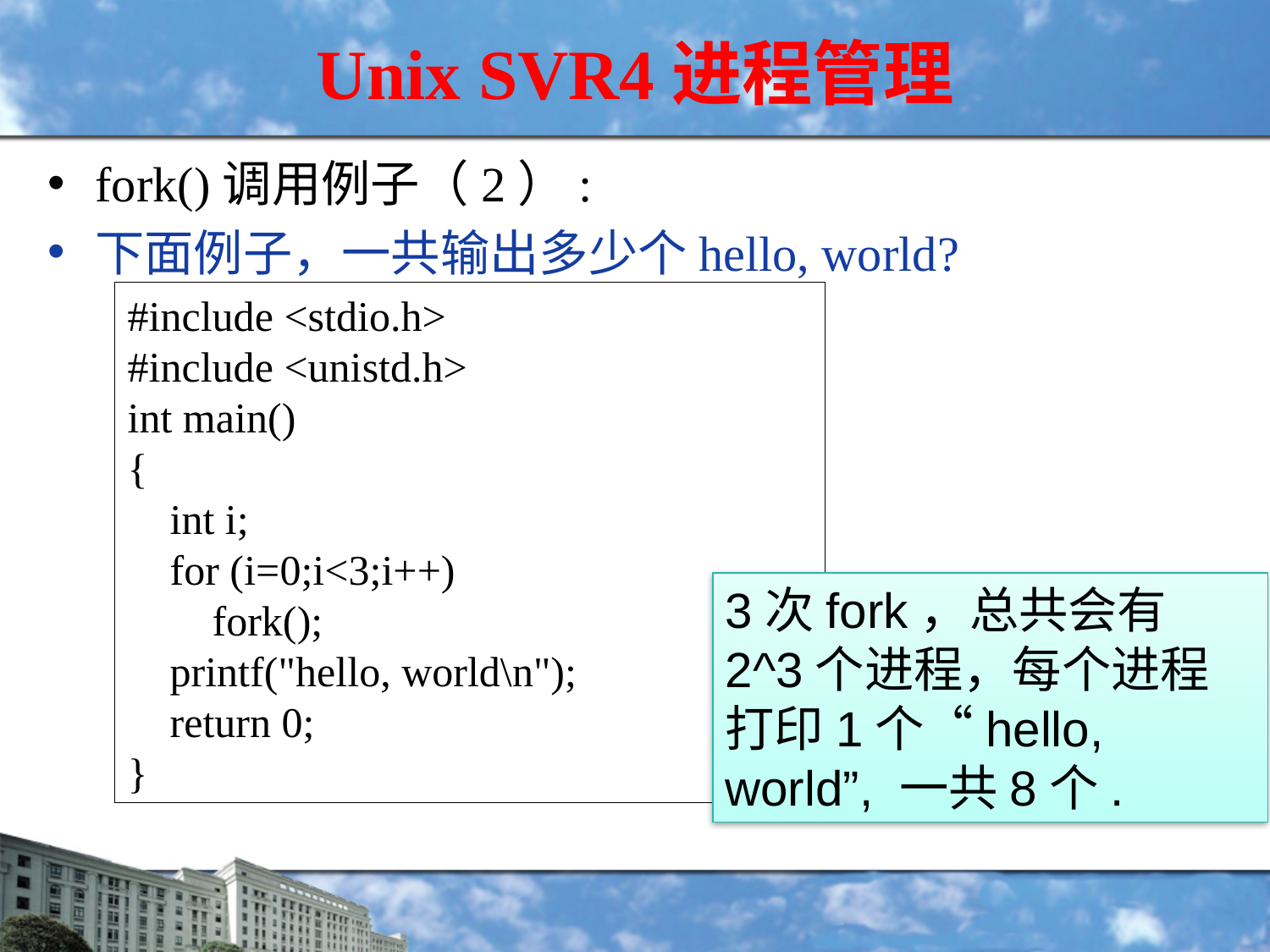

# Unix SVR4进程管理
fork()调用例子（2）:
下面例子，一共输出多少个hello, world?
#include <stdio.h>
#include <unistd.h>
int main()
{
    int i;
    for (i=0;i<3;i++)
        fork();
    printf("hello, world\n");
    return 0;
}
3次fork，总共会有2^3个进程，每个进程打印1个“hello, world”, 一共8个.